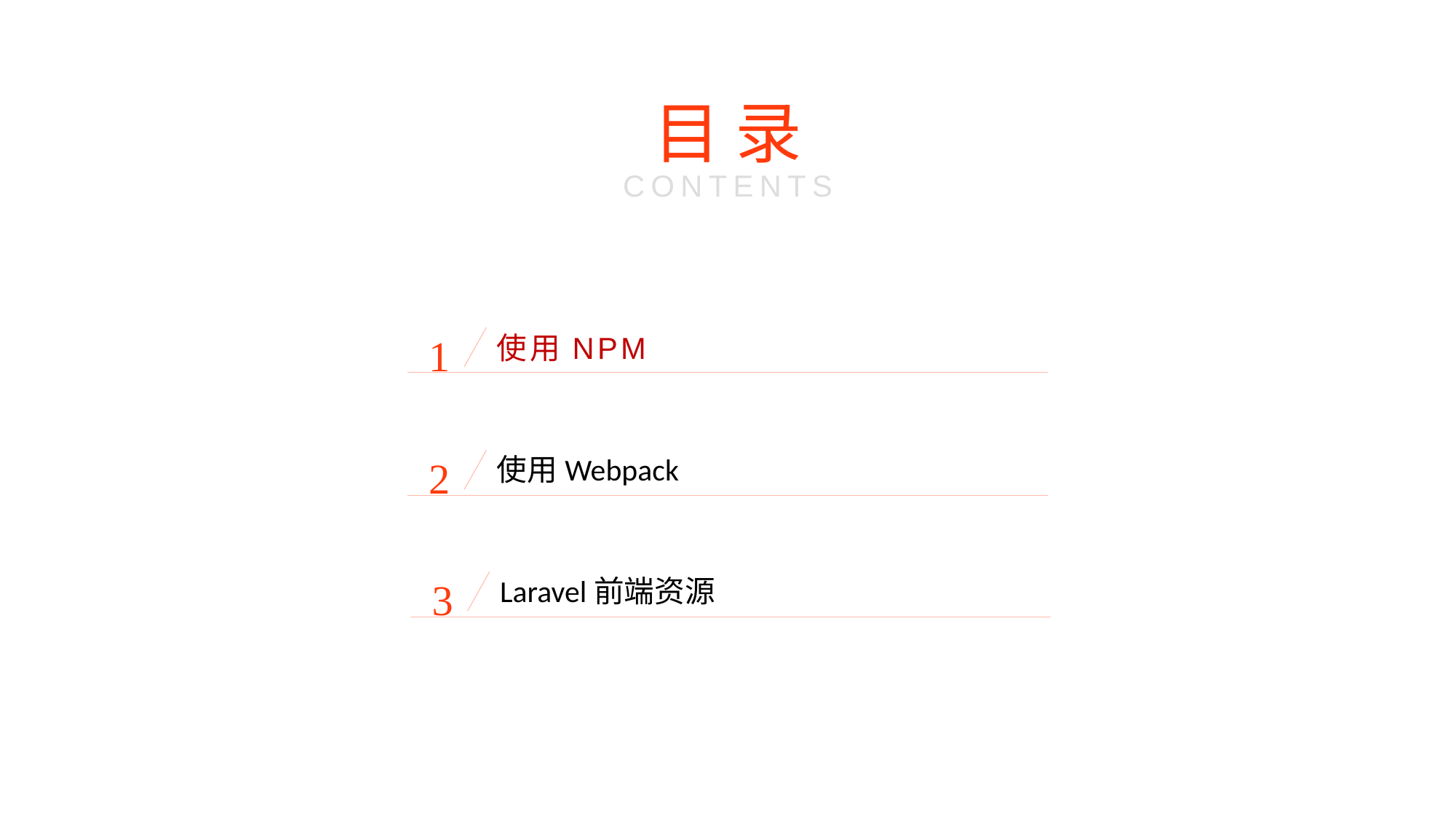

目 录
CONTENTS
1
使用NPM
2
使用Webpack
3
Laravel前端资源